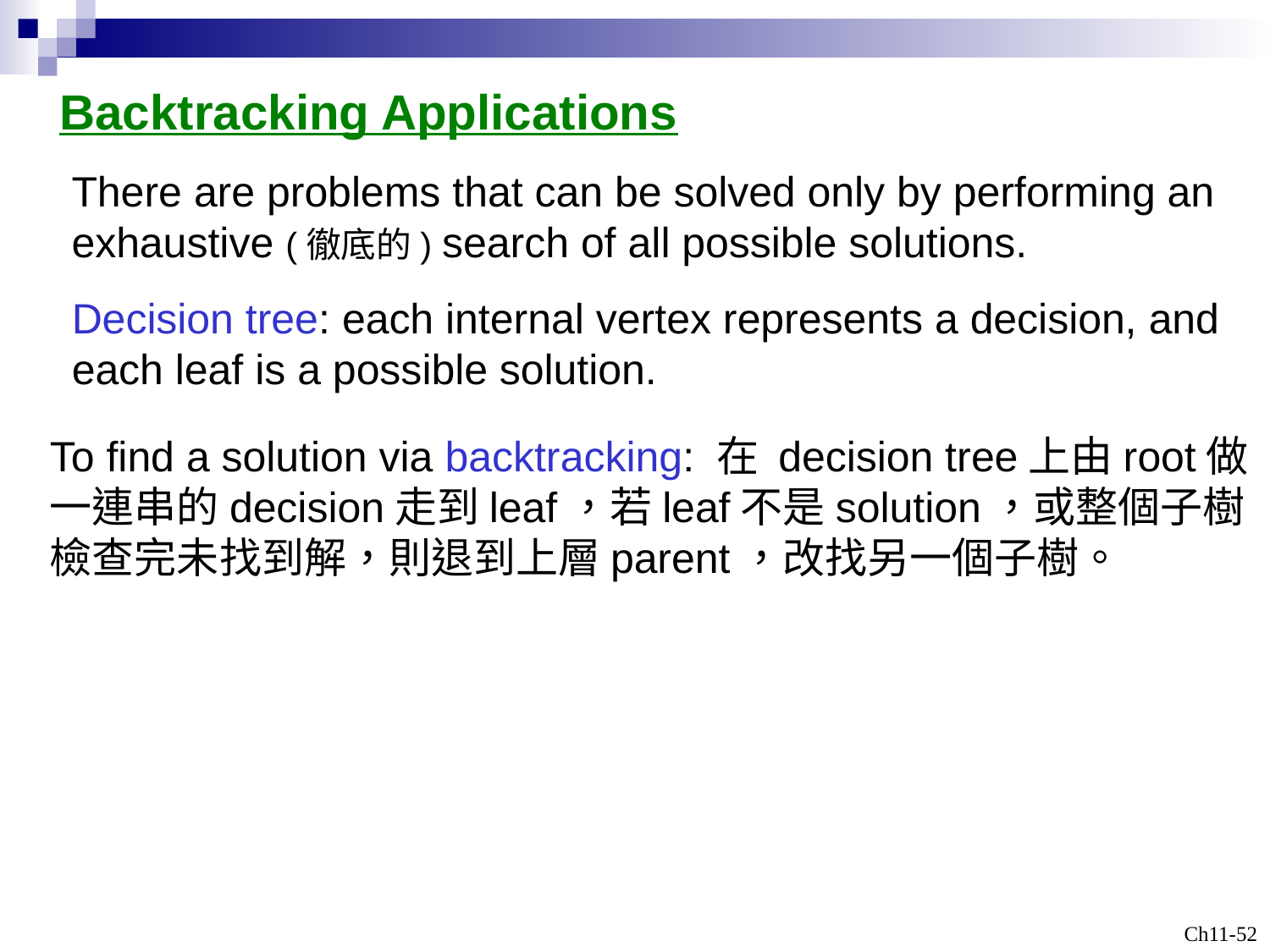

Backtracking Applications
There are problems that can be solved only by performing an
exhaustive (徹底的) search of all possible solutions.
Decision tree: each internal vertex represents a decision, and
each leaf is a possible solution.
To find a solution via backtracking: 在 decision tree上由root做
一連串的decision走到leaf，若leaf不是solution，或整個子樹
檢查完未找到解，則退到上層parent，改找另一個子樹。
Ch11-52